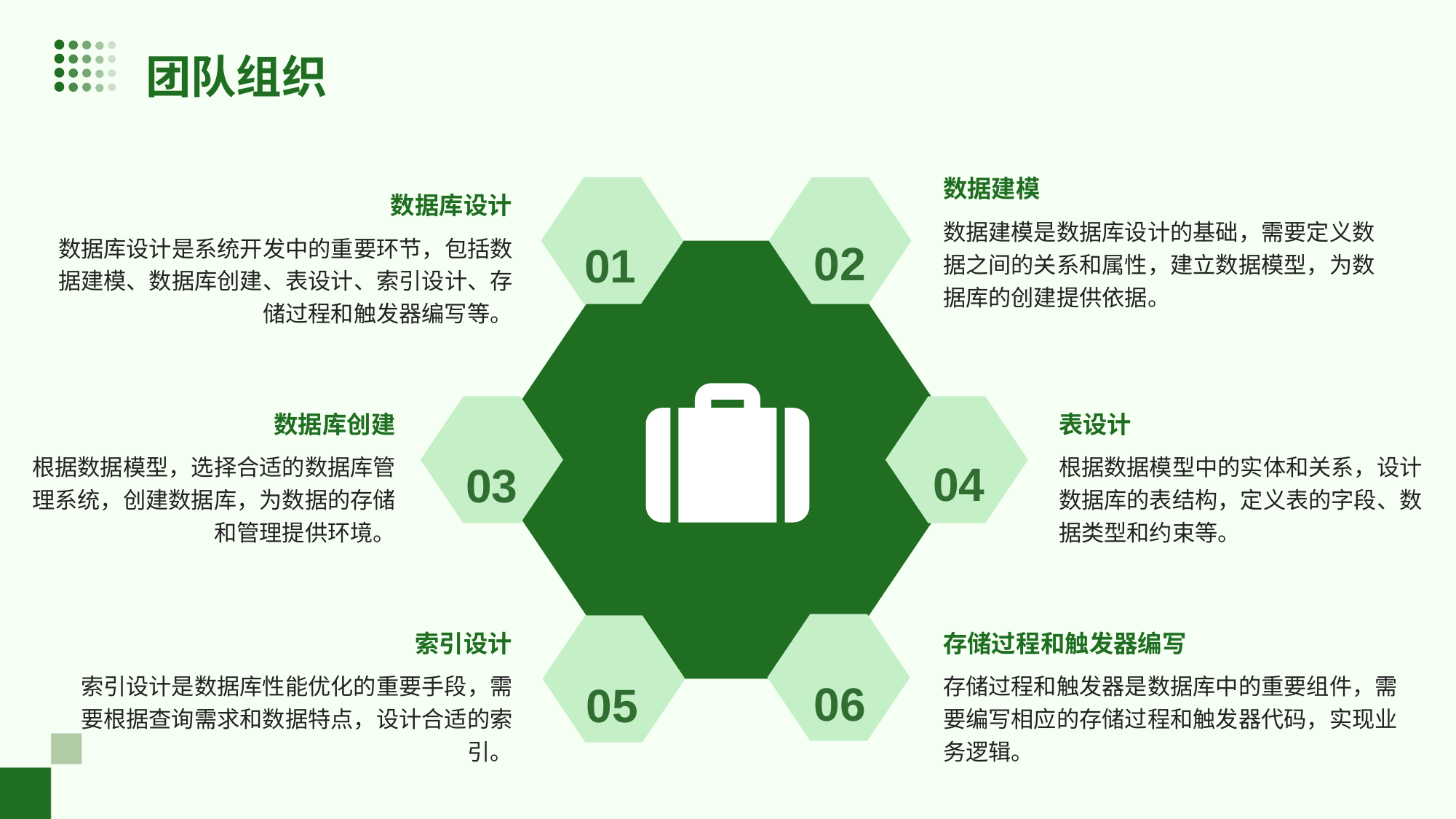

团队组织

数据建模
数据库设计
02

01
数据建模是数据库设计的基础，需要定义数据之间的关系和属性，建立数据模型，为数据库的创建提供依据。

数据库设计是系统开发中的重要环节，包括数据建模、数据库创建、表设计、索引设计、存储过程和触发器编写等。

数据库创建
表设计

04
03
根据数据模型，选择合适的数据库管理系统，创建数据库，为数据的存储和管理提供环境。
根据数据模型中的实体和关系，设计数据库的表结构，定义表的字段、数据类型和约束等。
索引设计
存储过程和触发器编写

06
05
索引设计是数据库性能优化的重要手段，需要根据查询需求和数据特点，设计合适的索引。
存储过程和触发器是数据库中的重要组件，需要编写相应的存储过程和触发器代码，实现业务逻辑。